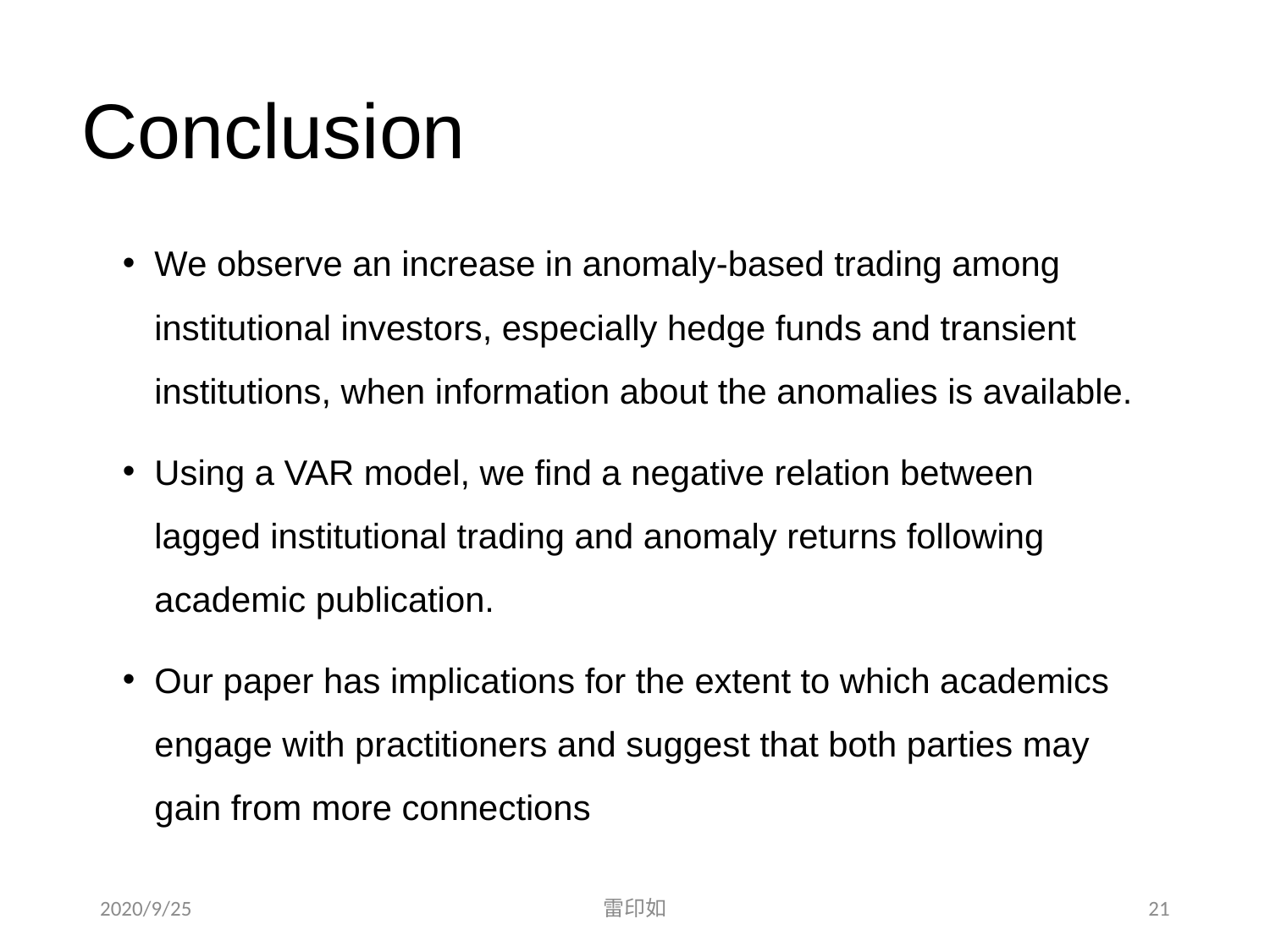

# Conclusion
We observe an increase in anomaly-based trading among institutional investors, especially hedge funds and transient institutions, when information about the anomalies is available.
Using a VAR model, we ﬁnd a negative relation between lagged institutional trading and anomaly returns following academic publication.
Our paper has implications for the extent to which academics engage with practitioners and suggest that both parties may gain from more connections
2020/9/25
雷印如
21